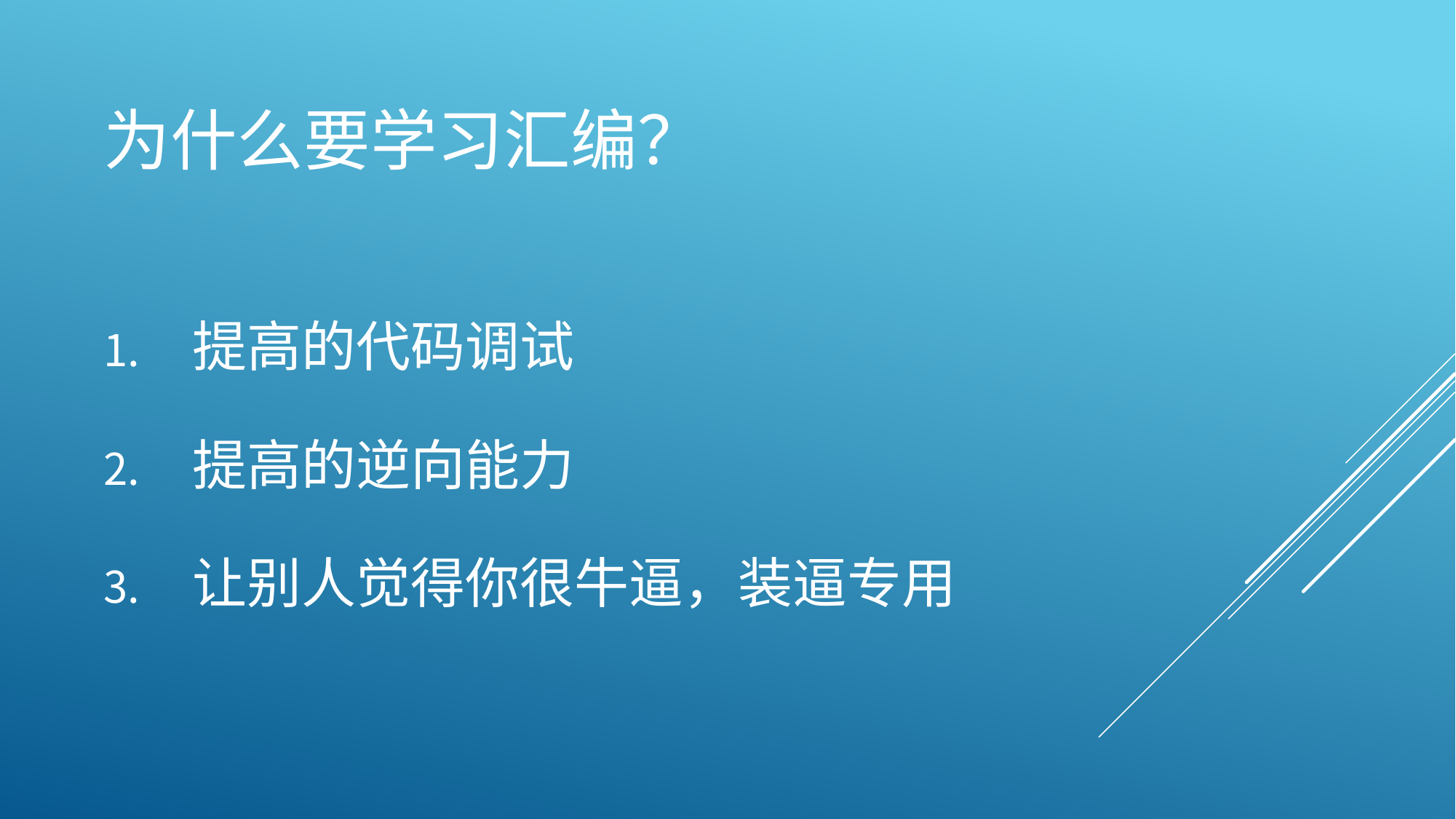

# 为什么要学习汇编？
提高的代码调试
提高的逆向能力
让别人觉得你很牛逼，装逼专用